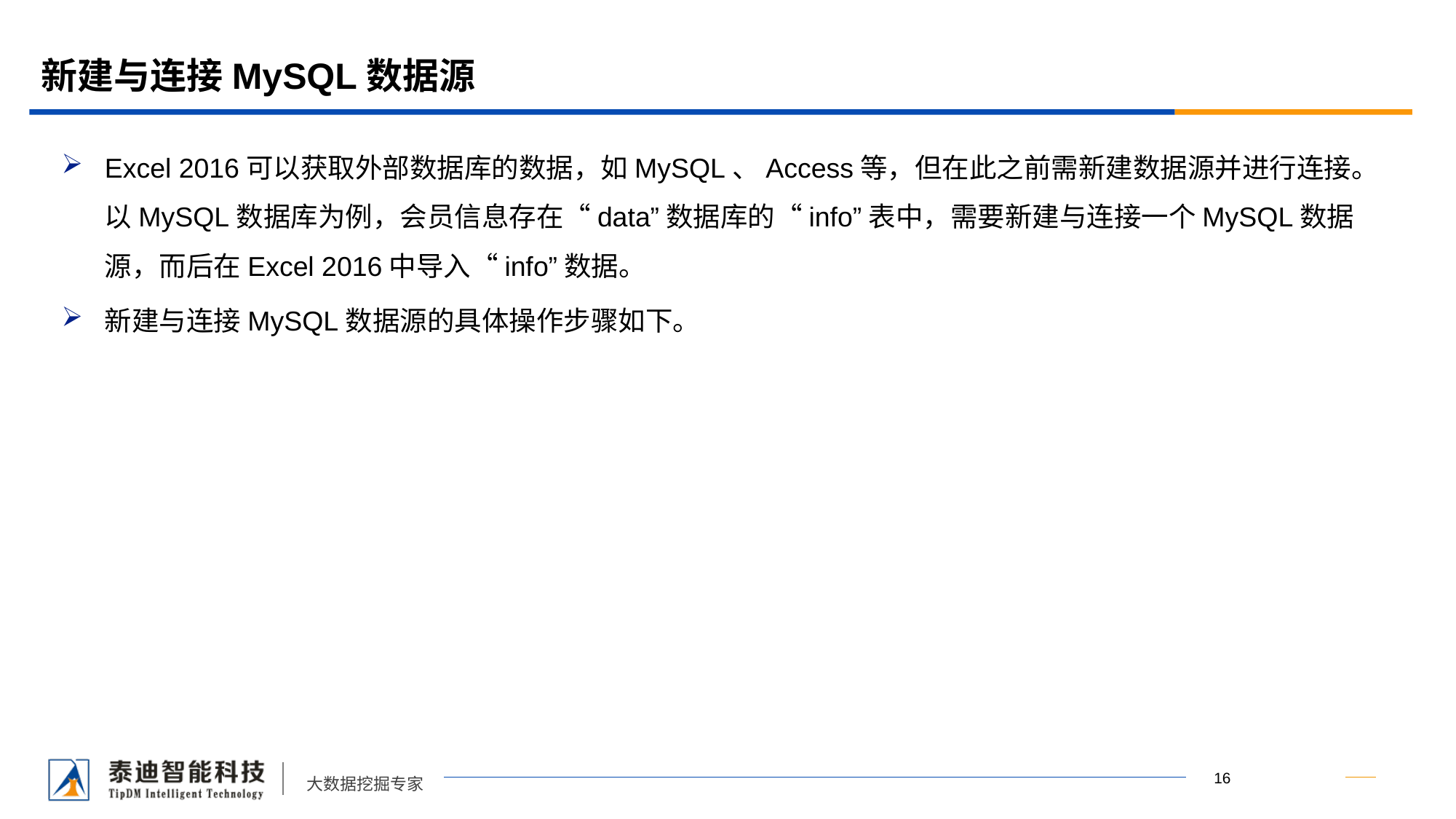

# 新建与连接MySQL数据源
Excel 2016可以获取外部数据库的数据，如MySQL、Access等，但在此之前需新建数据源并进行连接。以MySQL数据库为例，会员信息存在“data”数据库的“info”表中，需要新建与连接一个MySQL数据源，而后在Excel 2016中导入“info”数据。
新建与连接MySQL数据源的具体操作步骤如下。